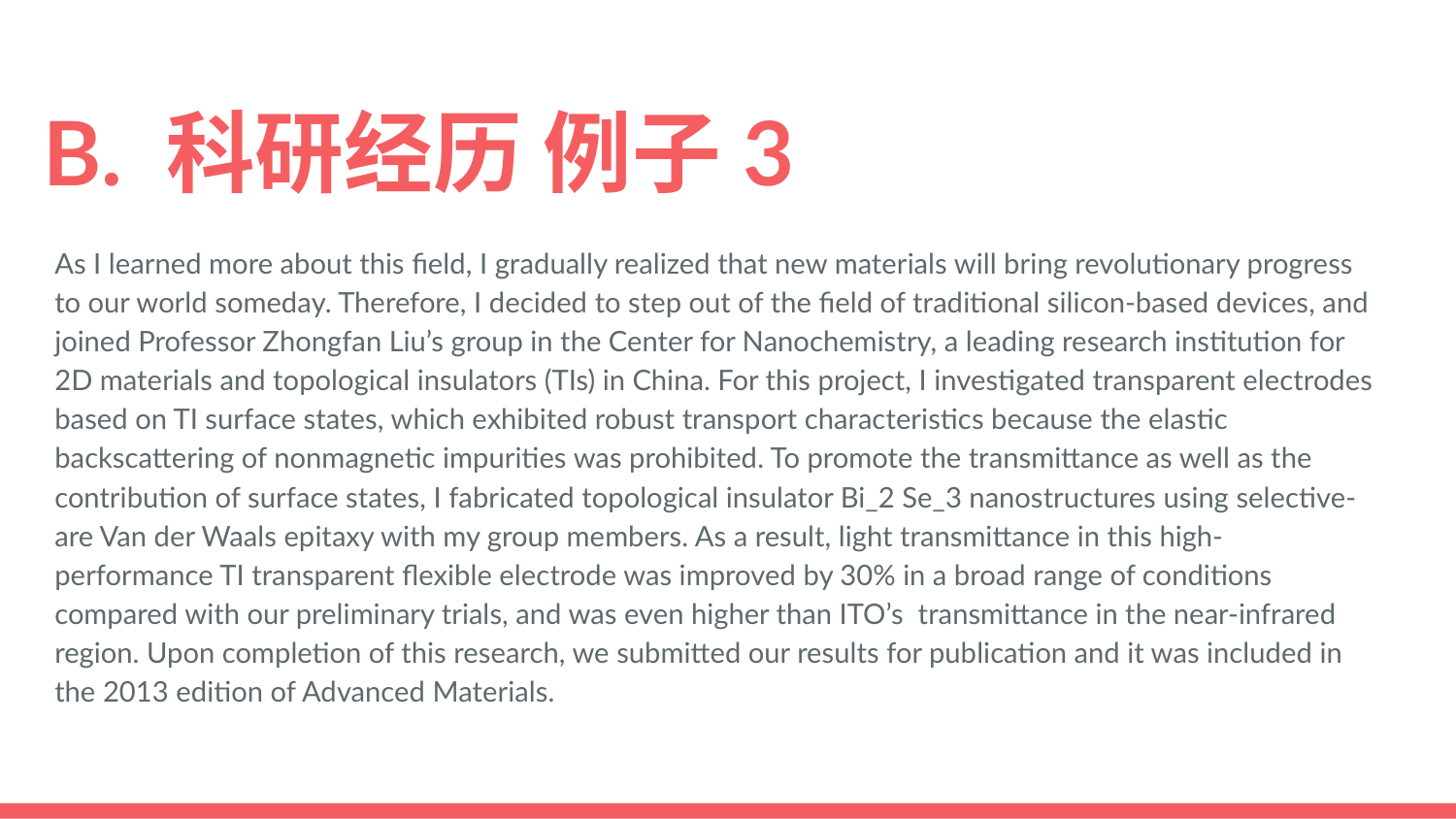

# B. 科研经历 例子3
As I learned more about this field, I gradually realized that new materials will bring revolutionary progress to our world someday. Therefore, I decided to step out of the field of traditional silicon-based devices, and joined Professor Zhongfan Liu’s group in the Center for Nanochemistry, a leading research institution for 2D materials and topological insulators (TIs) in China. For this project, I investigated transparent electrodes based on TI surface states, which exhibited robust transport characteristics because the elastic backscattering of nonmagnetic impurities was prohibited. To promote the transmittance as well as the contribution of surface states, I fabricated topological insulator Bi_2 Se_3 nanostructures using selective-are Van der Waals epitaxy with my group members. As a result, light transmittance in this high-performance TI transparent flexible electrode was improved by 30% in a broad range of conditions  compared with our preliminary trials, and was even higher than ITO’s  transmittance in the near-infrared region. Upon completion of this research, we submitted our results for publication and it was included in the 2013 edition of Advanced Materials.